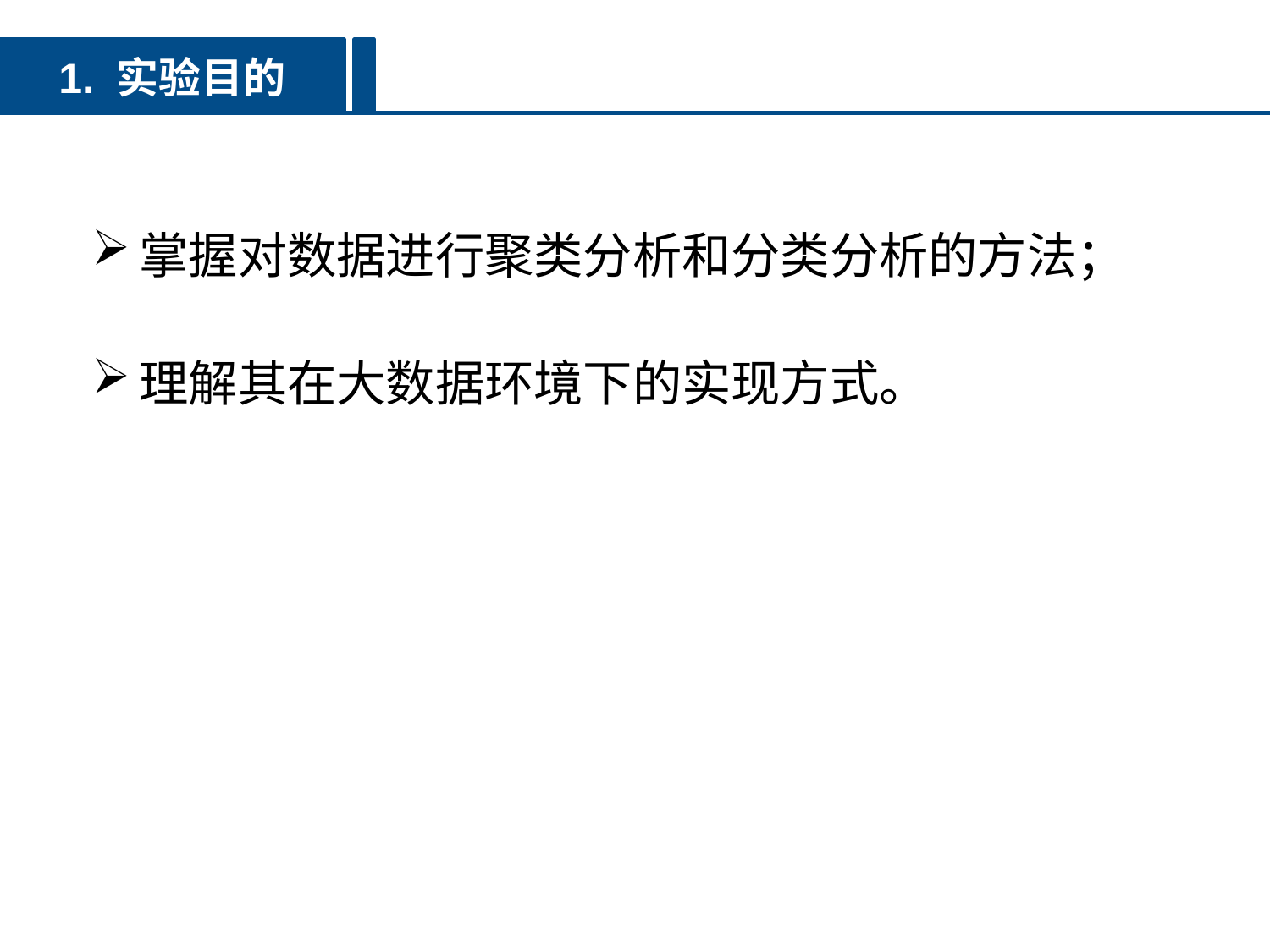

1. 实验目的

掌握对数据进行聚类分析和分类分析的方法；
理解其在大数据环境下的实现方式。